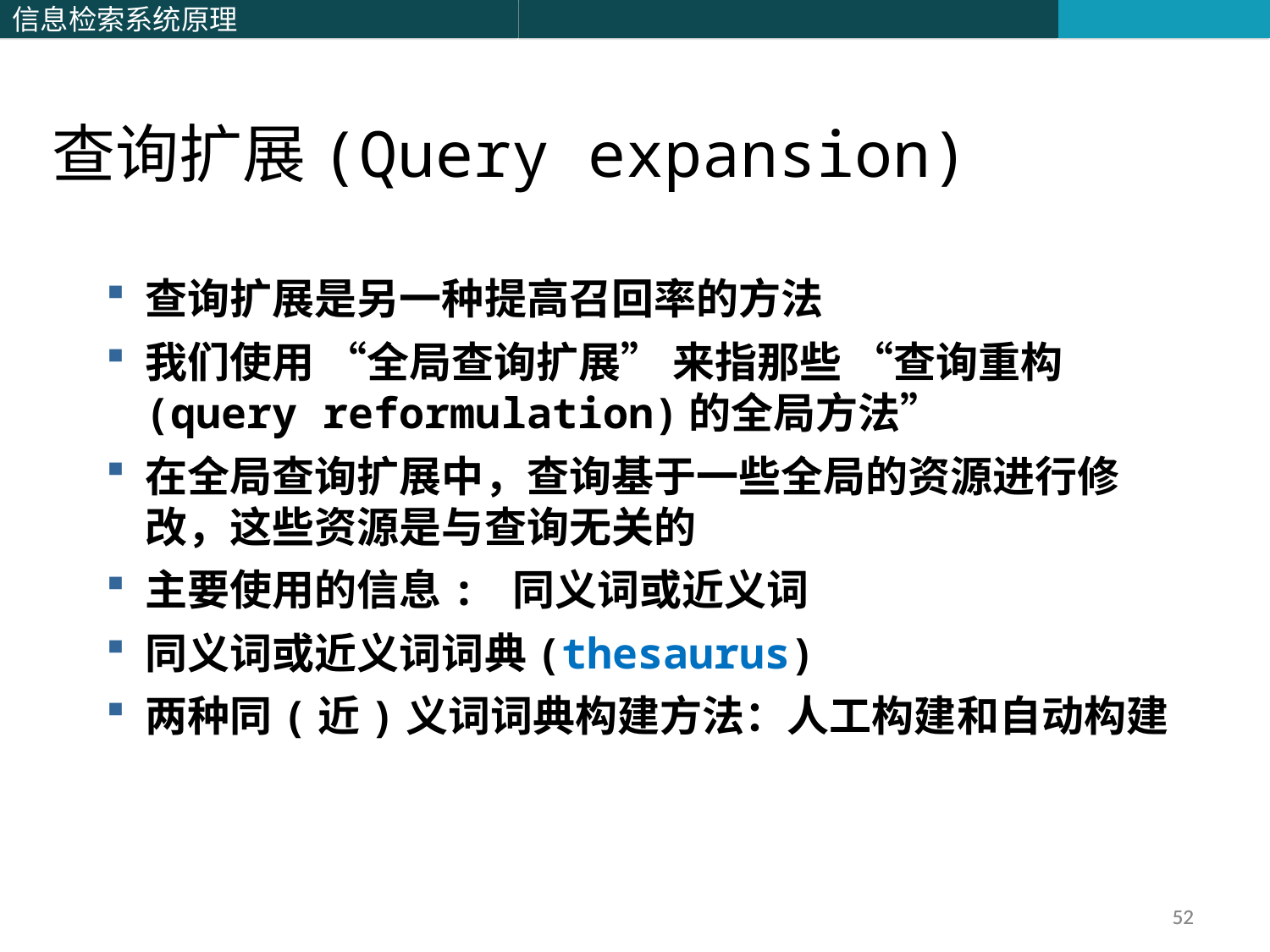

查询扩展(Query expansion)
查询扩展是另一种提高召回率的方法
我们使用 “全局查询扩展” 来指那些 “查询重构(query reformulation)的全局方法”
在全局查询扩展中，查询基于一些全局的资源进行修改，这些资源是与查询无关的
主要使用的信息: 同义词或近义词
同义词或近义词词典(thesaurus)
两种同(近)义词词典构建方法：人工构建和自动构建
52
52